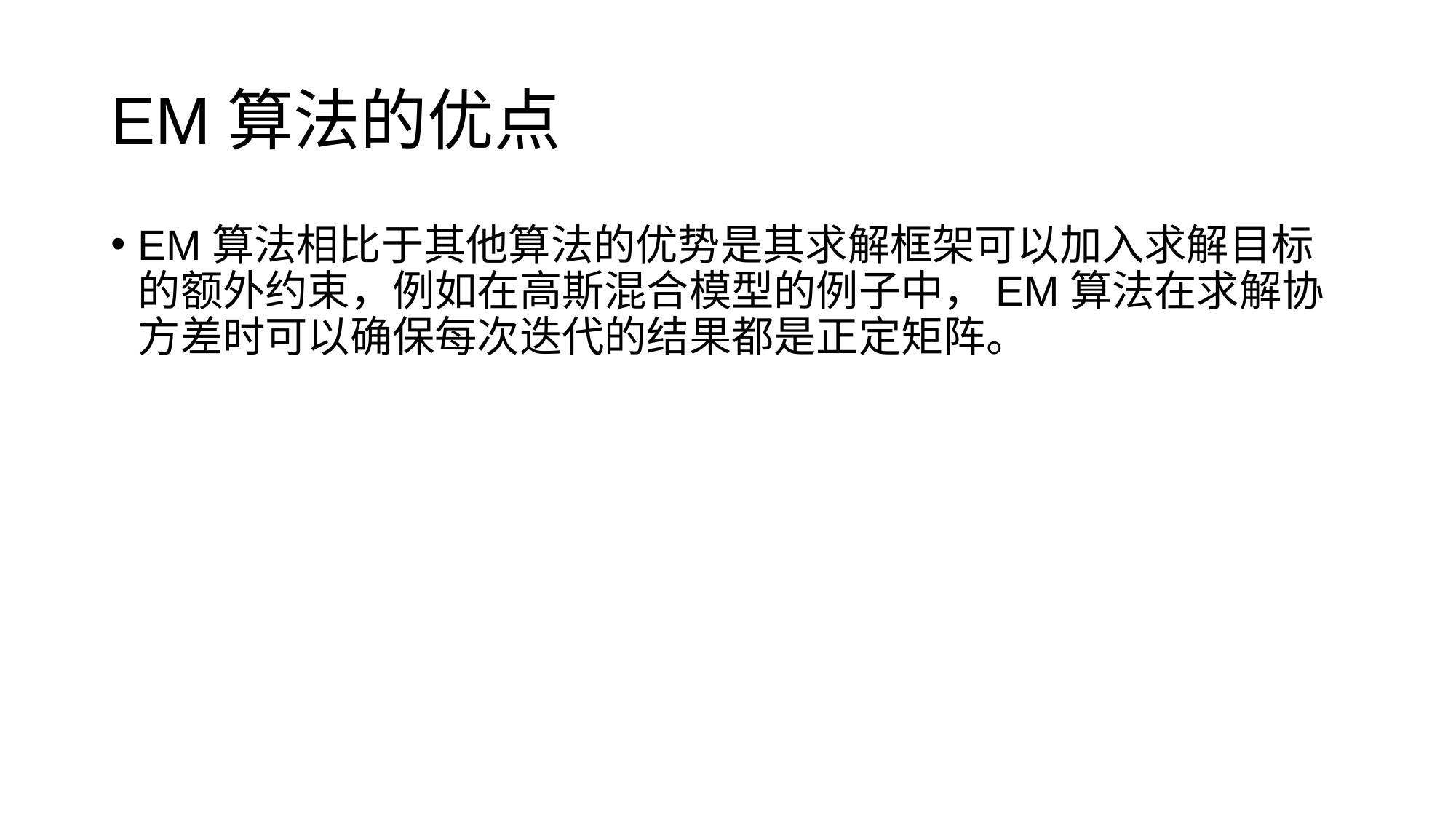

# EM算法的优点
EM算法相比于其他算法的优势是其求解框架可以加入求解目标的额外约束，例如在高斯混合模型的例子中，EM算法在求解协方差时可以确保每次迭代的结果都是正定矩阵。